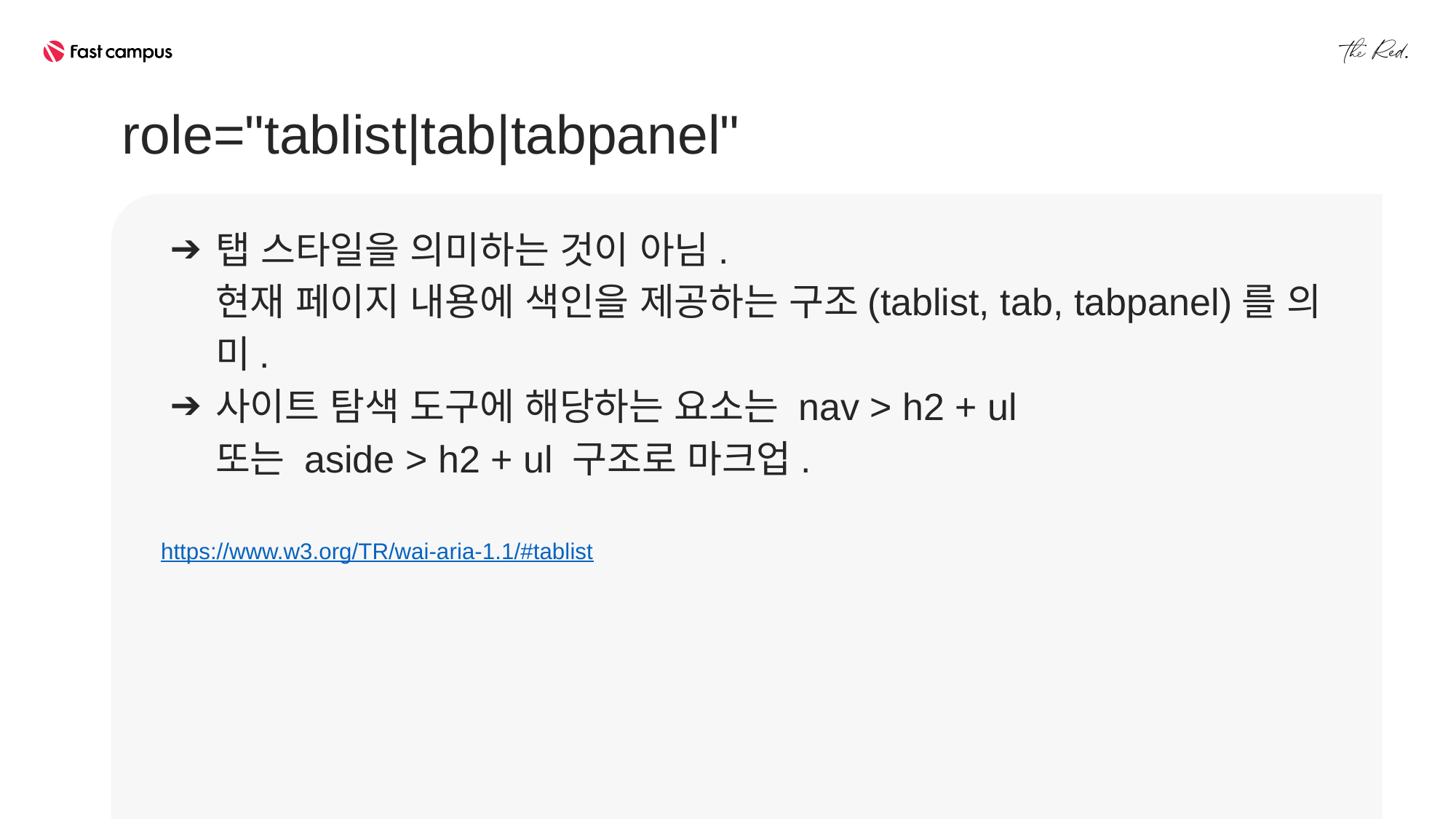

role="tablist|tab|tabpanel"
탭 스타일을 의미하는 것이 아님.
현재 페이지 내용에 색인을 제공하는 구조(tablist, tab, tabpanel)를 의미.
사이트 탐색 도구에 해당하는 요소는 nav > h2 + ul
또는 aside > h2 + ul 구조로 마크업.

https://www.w3.org/TR/wai-aria-1.1/#tablist